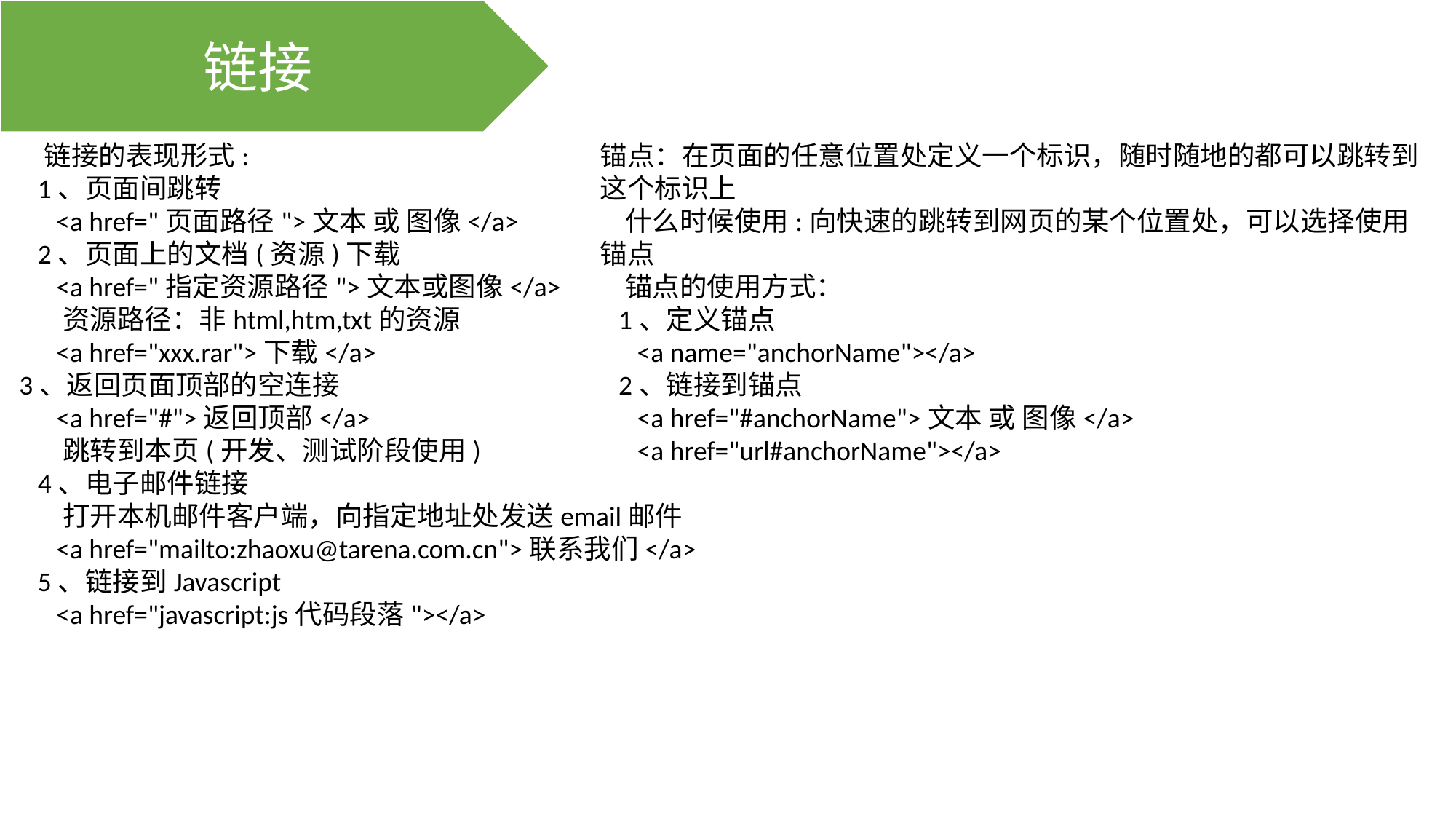

链接
   链接的表现形式:
   1、页面间跳转
      <a href="页面路径">文本 或 图像</a>
   2、页面上的文档(资源)下载
      <a href="指定资源路径">文本或图像</a>
      资源路径：非html,htm,txt的资源
      <a href="xxx.rar">下载</a>
3、返回页面顶部的空连接
      <a href="#">返回顶部</a>
      跳转到本页(开发、测试阶段使用)
   4、电子邮件链接
      打开本机邮件客户端，向指定地址处发送email邮件
      <a href="mailto:zhaoxu@tarena.com.cn">联系我们</a>
   5、链接到Javascript
      <a href="javascript:js代码段落"></a>

锚点：在页面的任意位置处定义一个标识，随时随地的都可以跳转到这个标识上
   什么时候使用:向快速的跳转到网页的某个位置处，可以选择使用锚点
   锚点的使用方式：
   1、定义锚点
      <a name="anchorName"></a>
   2、链接到锚点
      <a href="#anchorName">文本 或 图像</a>
      <a href="url#anchorName"></a>